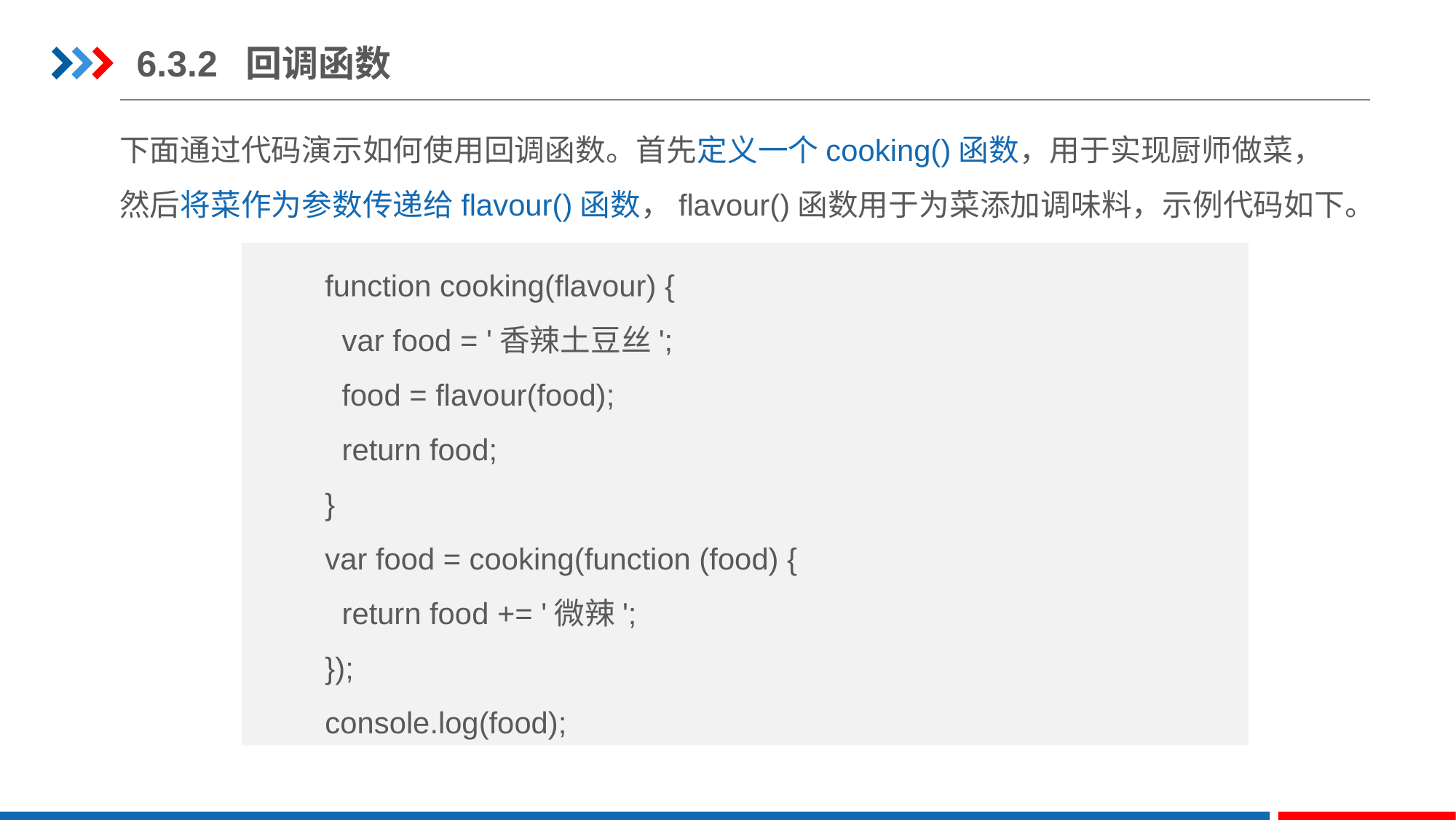

6.3.2	回调函数
下面通过代码演示如何使用回调函数。首先定义一个cooking()函数，用于实现厨师做菜，
然后将菜作为参数传递给flavour()函数，flavour()函数用于为菜添加调味料，示例代码如下。
function cooking(flavour) {
  var food = '香辣土豆丝';
  food = flavour(food);
  return food;
}
var food = cooking(function (food) {
  return food += '微辣';
});
console.log(food);